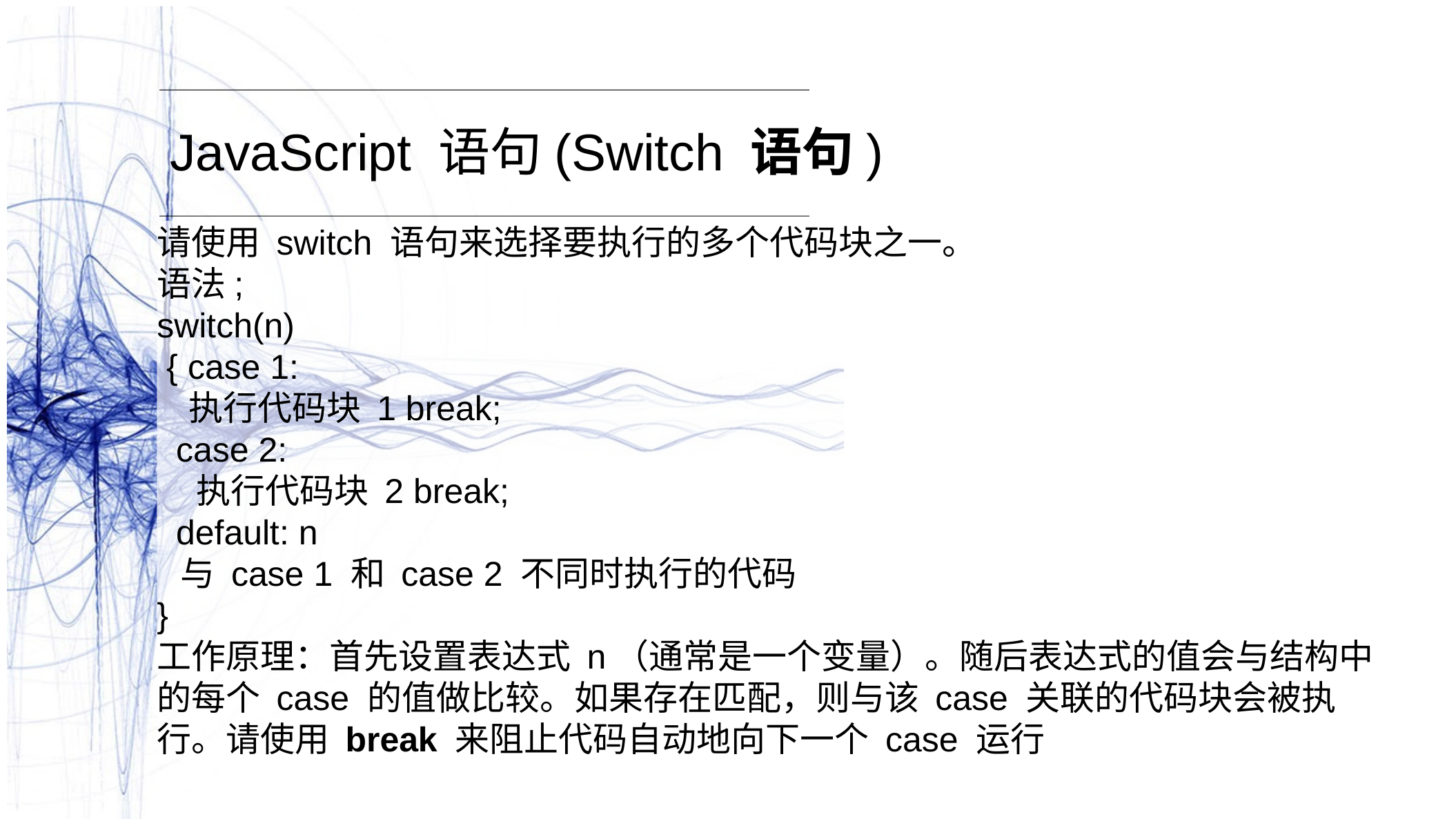

JavaScript 语句(Switch 语句)

请使用 switch 语句来选择要执行的多个代码块之一。
语法;
switch(n)
 { case 1:
   执行代码块 1 break;
  case 2:
    执行代码块 2 break;
  default: n
  与 case 1 和 case 2 不同时执行的代码
}
工作原理：首先设置表达式 n（通常是一个变量）。随后表达式的值会与结构中的每个 case 的值做比较。如果存在匹配，则与该 case 关联的代码块会被执行。请使用 break 来阻止代码自动地向下一个 case 运行